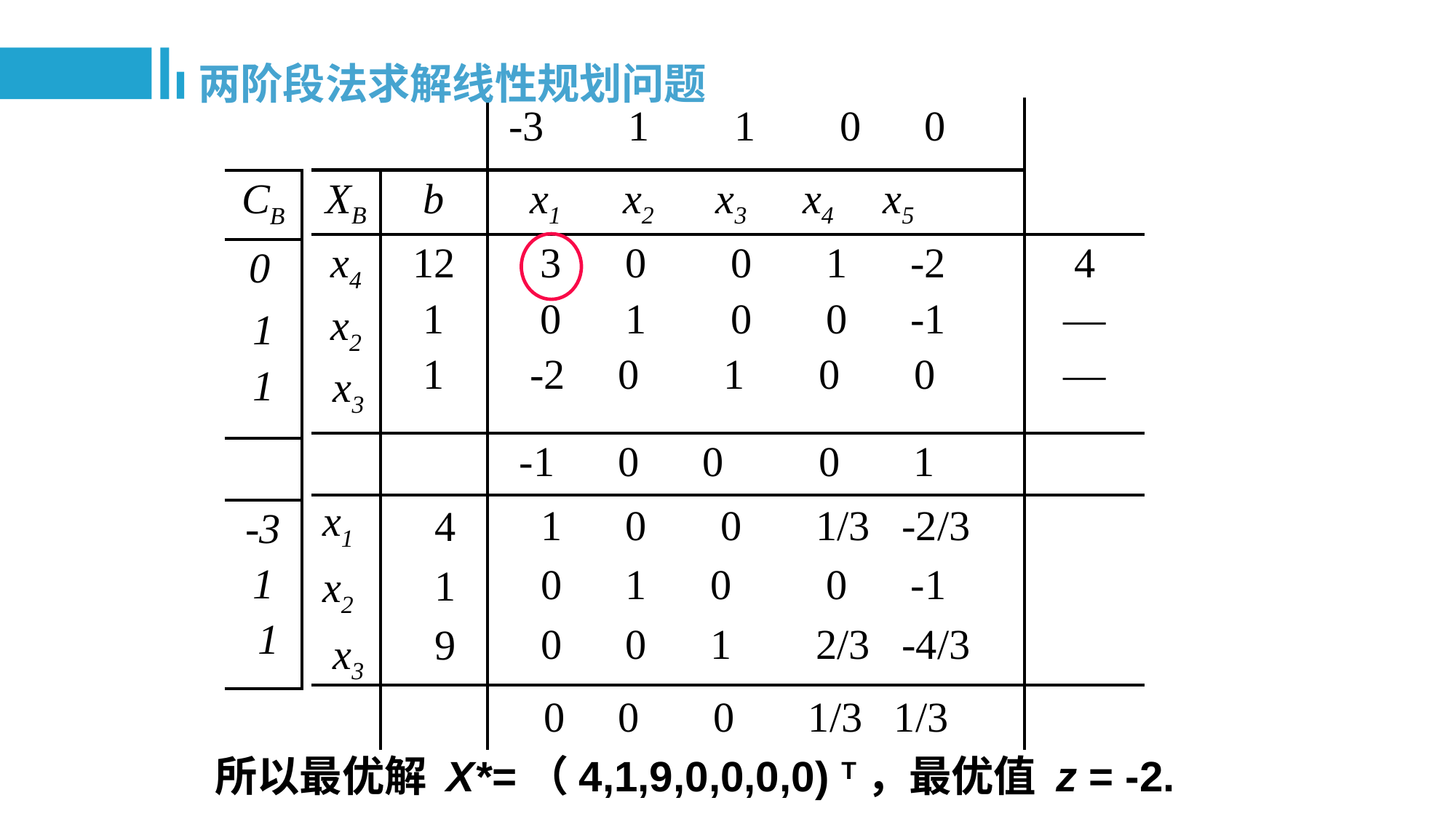

两阶段法求解线性规划问题

|  |  | -3 1 1 0 0 |  |
| --- | --- | --- | --- |
| XB | b | x1 x2 x3 x4 x5 |  |
| x4 x2 x3 | 12 1 1 | 3 0 0 1 -2 0 1 0 0 -1 -2 0 1 0 0 | 4 — — |
|  |  | -1 0 0 0 1 |  |
|  |  |  |  |
|  |  |  |  |
| CB |
| --- |
| 0 1 1 |
|  |
| -3 1 1 |

x1
x2
 x3
1      0       0       1/3   -2/3
0      1      0         0      -1
0      0      1        2/3   -4/3
4
1
9
0     0       0       1/3   1/3
所以最优解 X*=（4,1,9,0,0,0,0) T，最优值 z = -2.